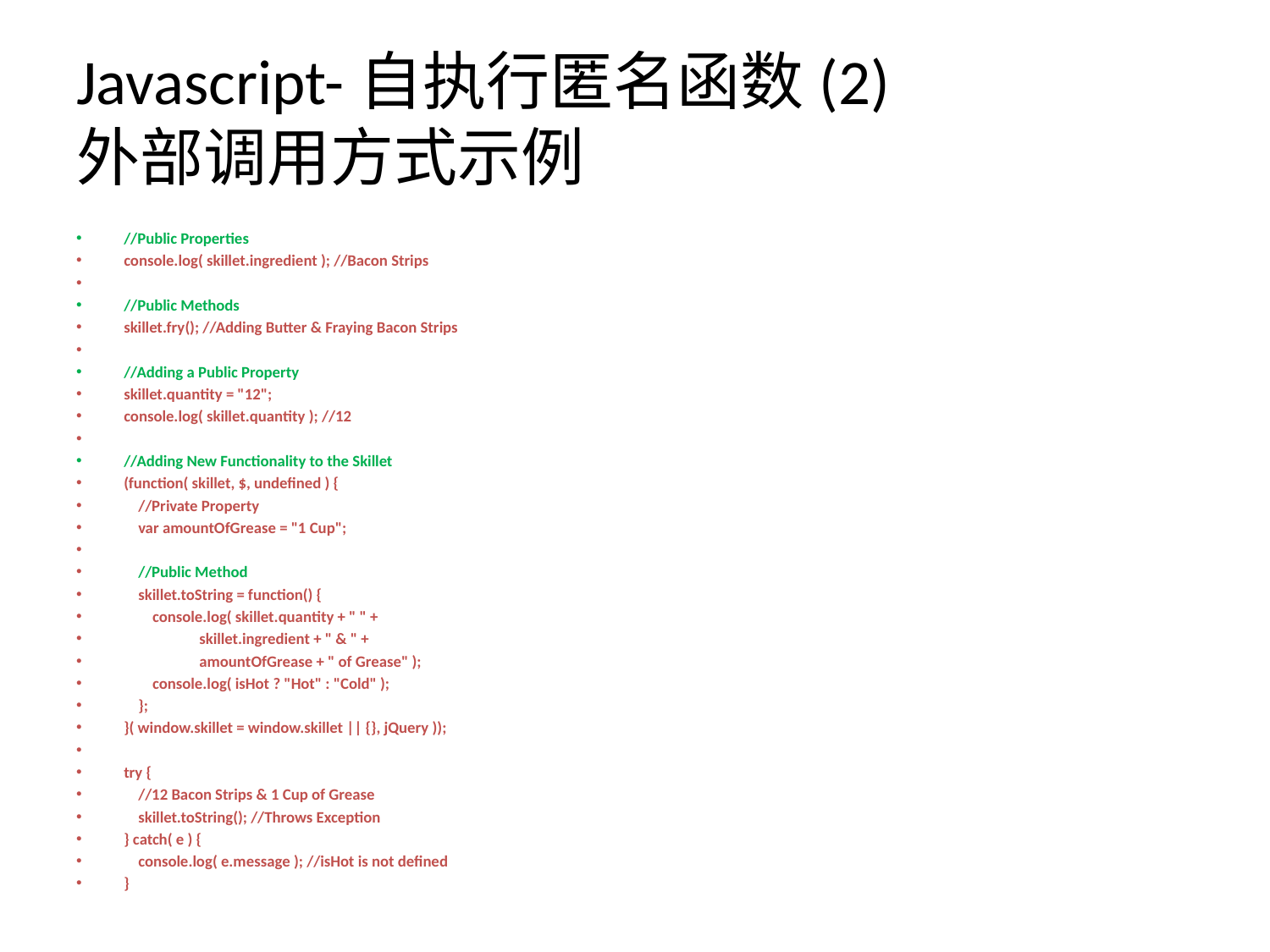

# Javascript-自执行匿名函数(2) 外部调用方式示例
//Public Properties
console.log( skillet.ingredient ); //Bacon Strips

//Public Methods
skillet.fry(); //Adding Butter & Fraying Bacon Strips

//Adding a Public Property
skillet.quantity = "12";
console.log( skillet.quantity ); //12

//Adding New Functionality to the Skillet
(function( skillet, $, undefined ) {
    //Private Property
    var amountOfGrease = "1 Cup";

    //Public Method
    skillet.toString = function() {
        console.log( skillet.quantity + " " +
                     skillet.ingredient + " & " +
                     amountOfGrease + " of Grease" );
        console.log( isHot ? "Hot" : "Cold" );
    };
}( window.skillet = window.skillet || {}, jQuery ));

try {
    //12 Bacon Strips & 1 Cup of Grease
    skillet.toString(); //Throws Exception
} catch( e ) {
    console.log( e.message ); //isHot is not defined
}